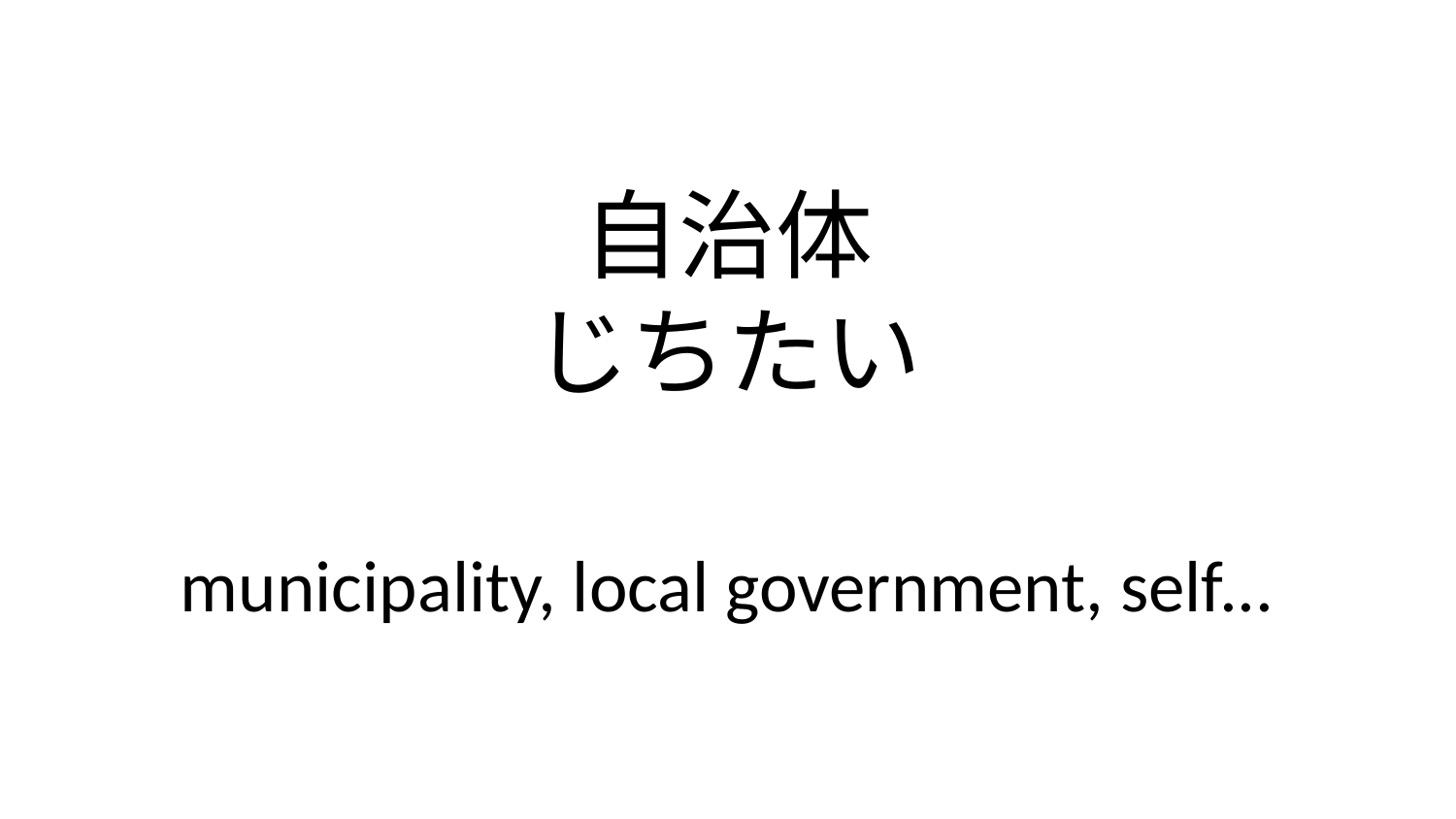

自治体
じちたい
municipality, local government, self...
59-60